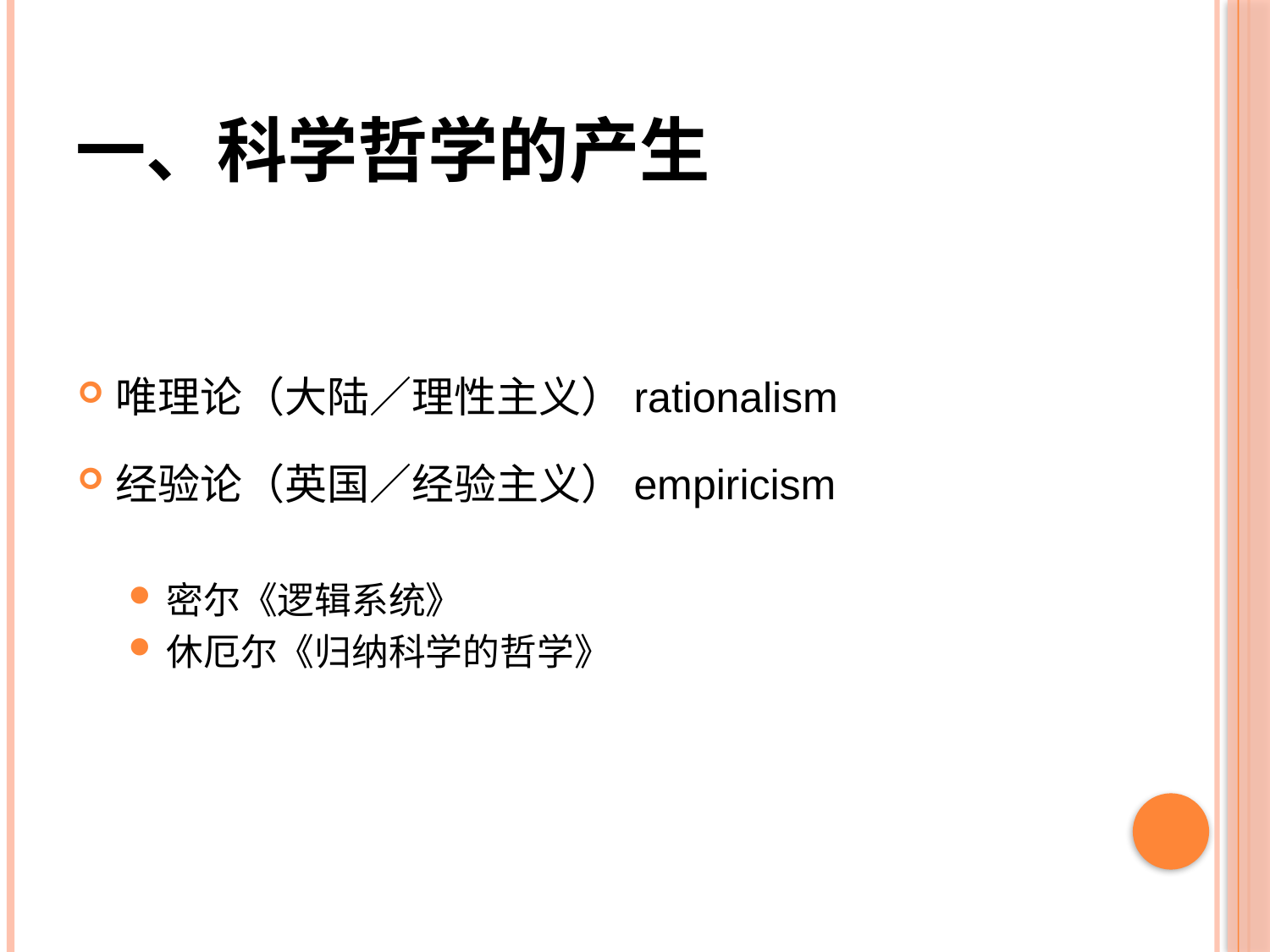

# 一、科学哲学的产生

唯理论（大陆／理性主义）rationalism
经验论（英国／经验主义）empiricism

密尔《逻辑系统》
休厄尔《归纳科学的哲学》